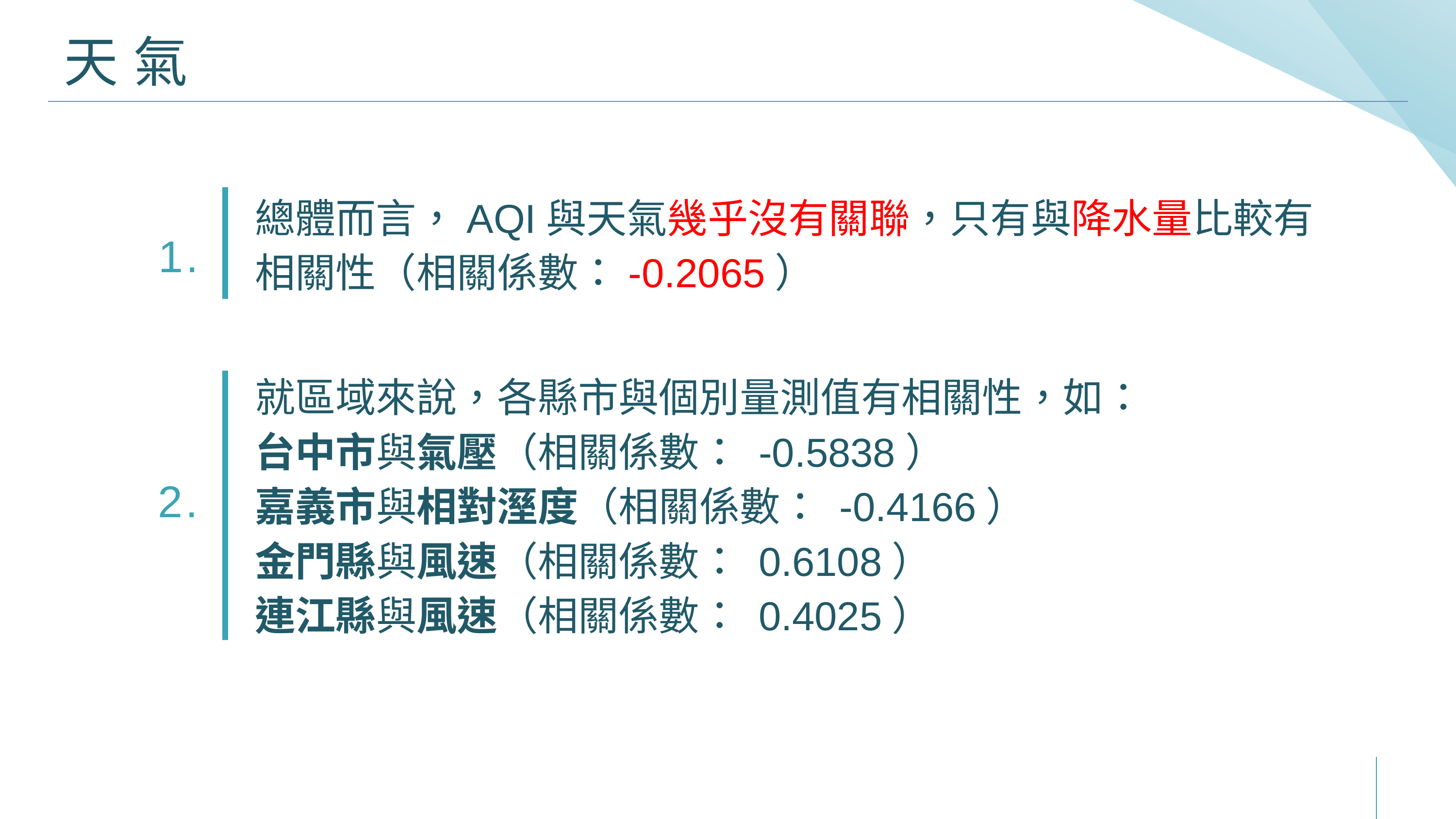

# 天氣

總體而言，AQI與天氣幾乎沒有關聯，只有與降水量比較有
相關性（相關係數：-0.2065）
1.
就區域來說，各縣市與個別量測值有相關性，如：
台中市與氣壓（相關係數： -0.5838）
嘉義市與相對溼度（相關係數： -0.4166）
金門縣與風速（相關係數： 0.6108）
連江縣與風速（相關係數： 0.4025）

2.